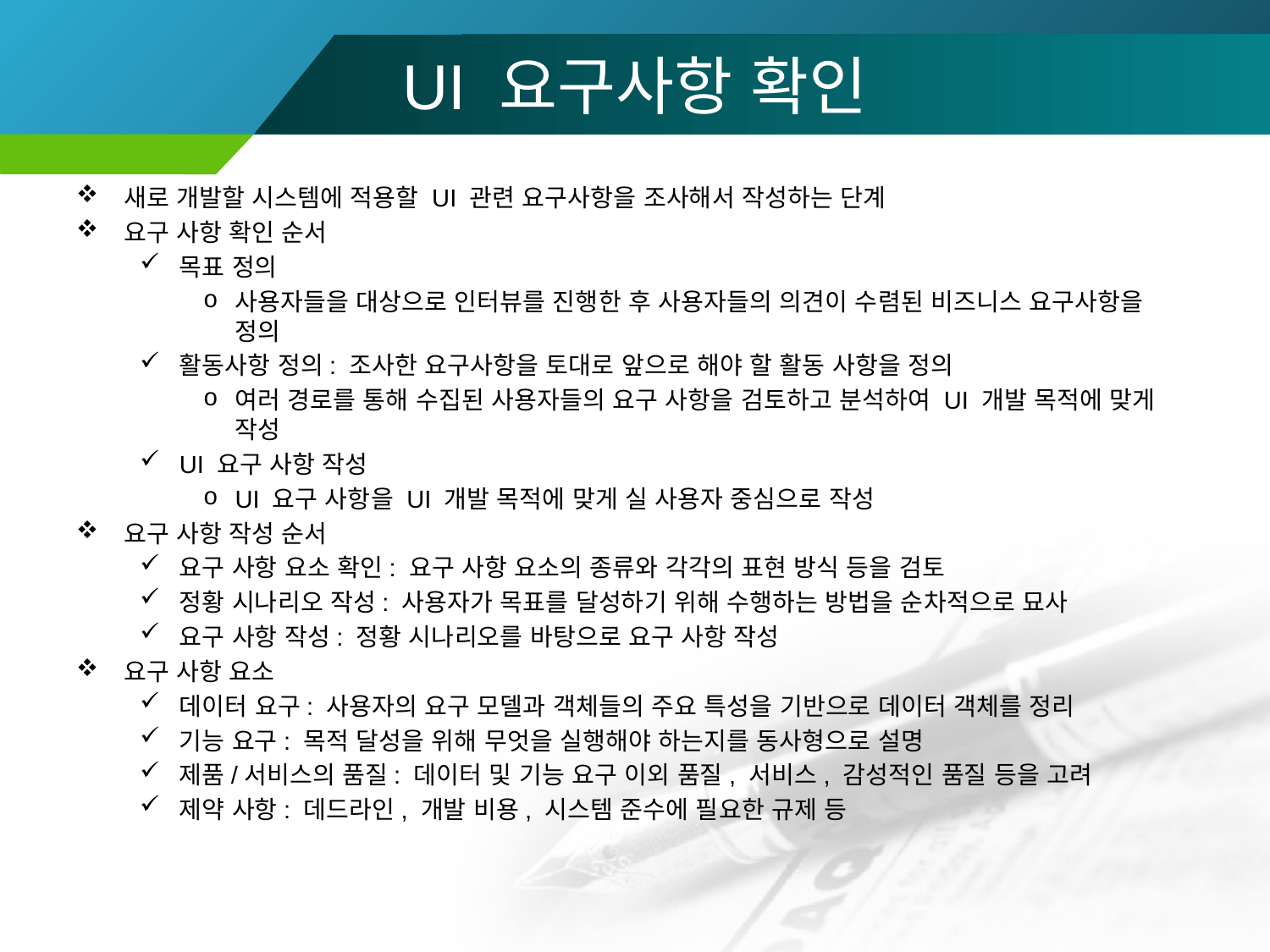

# UI 요구사항 확인
새로 개발할 시스템에 적용할 UI 관련 요구사항을 조사해서 작성하는 단계
요구 사항 확인 순서
목표 정의
사용자들을 대상으로 인터뷰를 진행한 후 사용자들의 의견이 수렴된 비즈니스 요구사항을 정의
활동사항 정의: 조사한 요구사항을 토대로 앞으로 해야 할 활동 사항을 정의
여러 경로를 통해 수집된 사용자들의 요구 사항을 검토하고 분석하여 UI 개발 목적에 맞게 작성
UI 요구 사항 작성
UI 요구 사항을 UI 개발 목적에 맞게 실 사용자 중심으로 작성
요구 사항 작성 순서
요구 사항 요소 확인: 요구 사항 요소의 종류와 각각의 표현 방식 등을 검토
정황 시나리오 작성: 사용자가 목표를 달성하기 위해 수행하는 방법을 순차적으로 묘사
요구 사항 작성: 정황 시나리오를 바탕으로 요구 사항 작성
요구 사항 요소
데이터 요구: 사용자의 요구 모델과 객체들의 주요 특성을 기반으로 데이터 객체를 정리
기능 요구: 목적 달성을 위해 무엇을 실행해야 하는지를 동사형으로 설명
제품/서비스의 품질: 데이터 및 기능 요구 이외 품질, 서비스, 감성적인 품질 등을 고려
제약 사항: 데드라인, 개발 비용, 시스템 준수에 필요한 규제 등